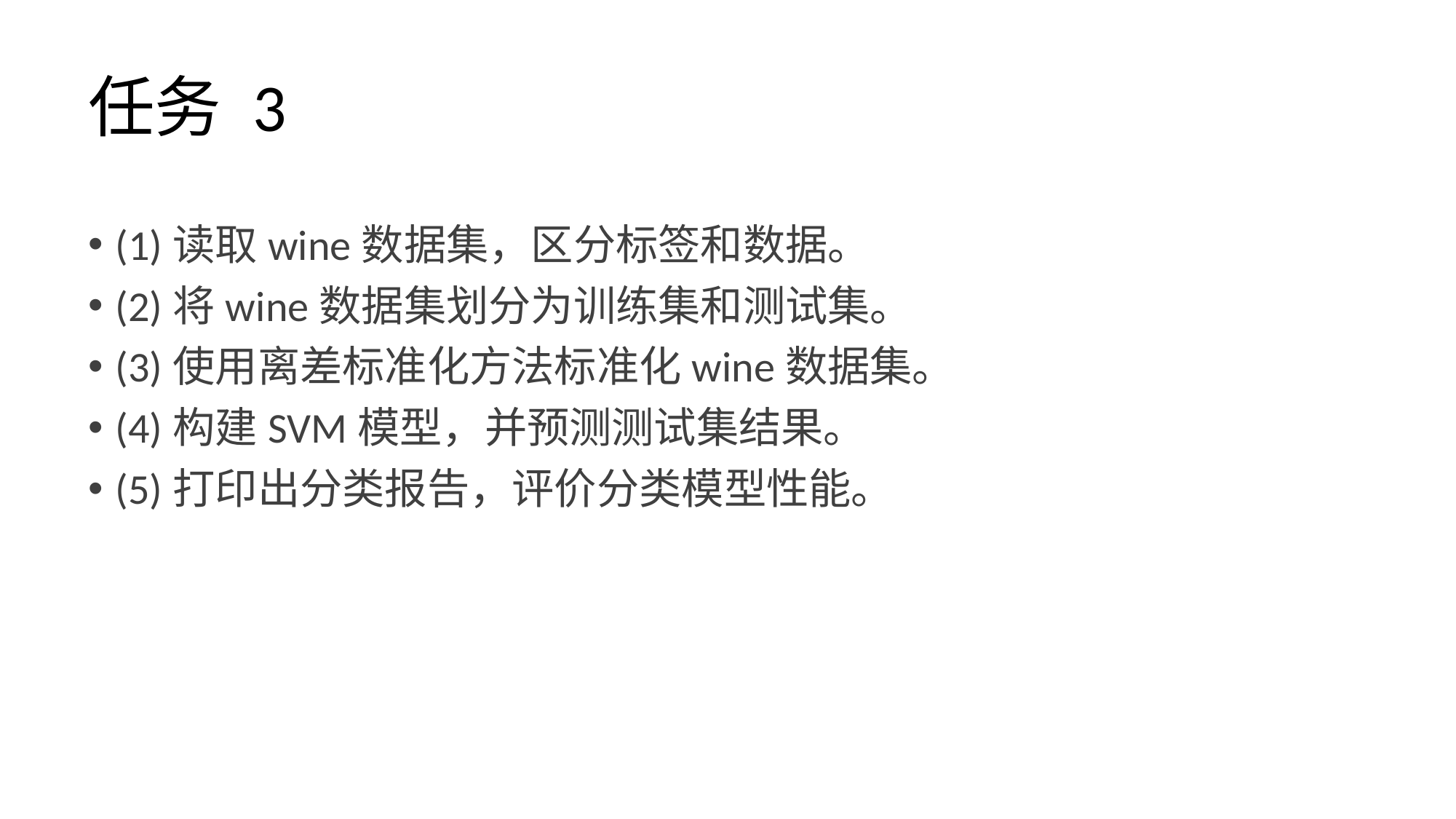

# 任务 3
(1)读取wine数据集，区分标签和数据。
(2)将wine数据集划分为训练集和测试集。
(3)使用离差标准化方法标准化wine数据集。
(4)构建SVM模型，并预测测试集结果。
(5)打印出分类报告，评价分类模型性能。